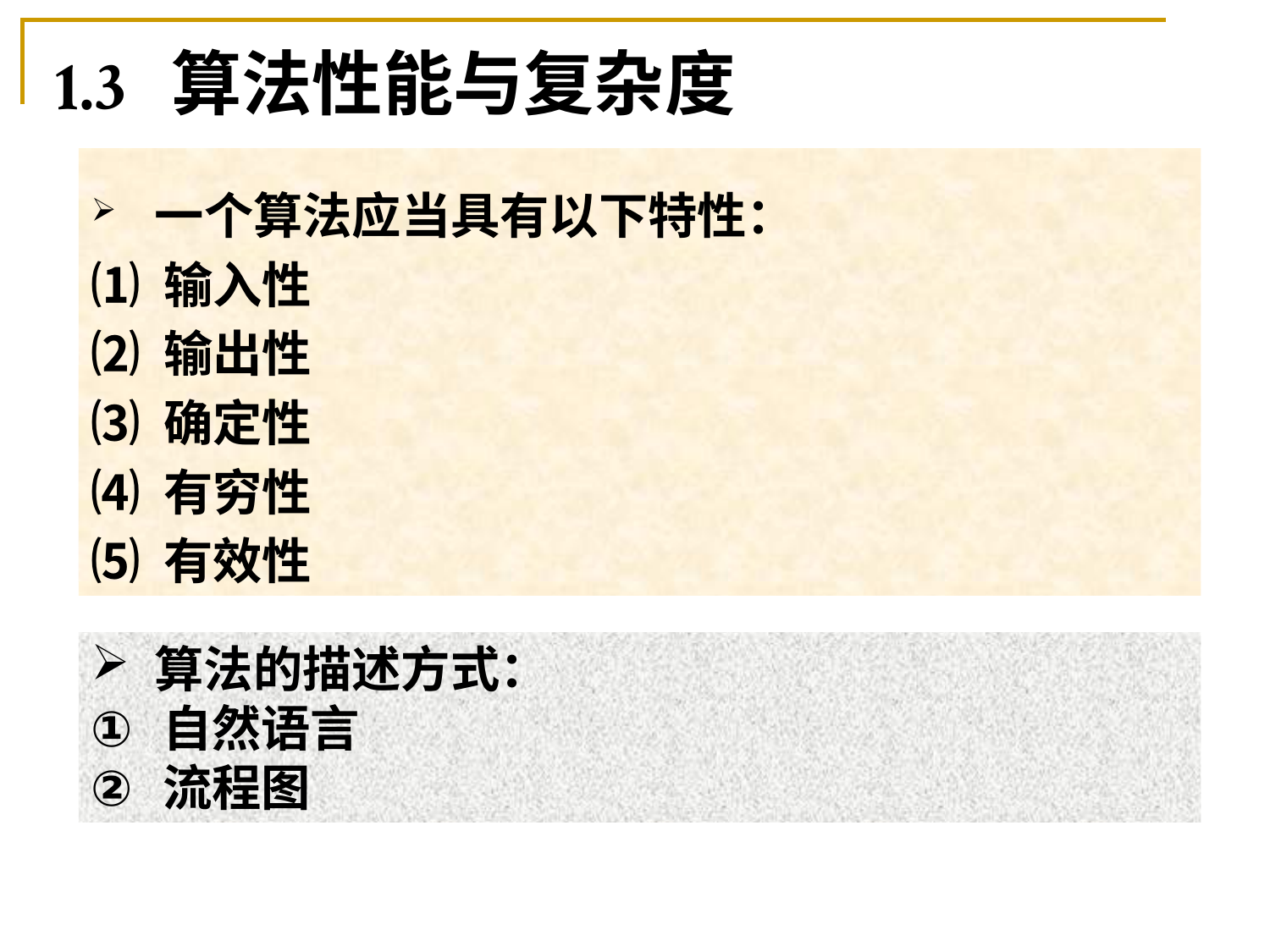

# 1.3  算法性能与复杂度
一个算法应当具有以下特性：
⑴ 输入性
⑵ 输出性
⑶ 确定性
⑷ 有穷性
⑸ 有效性
算法的描述方式：
自然语言
流程图